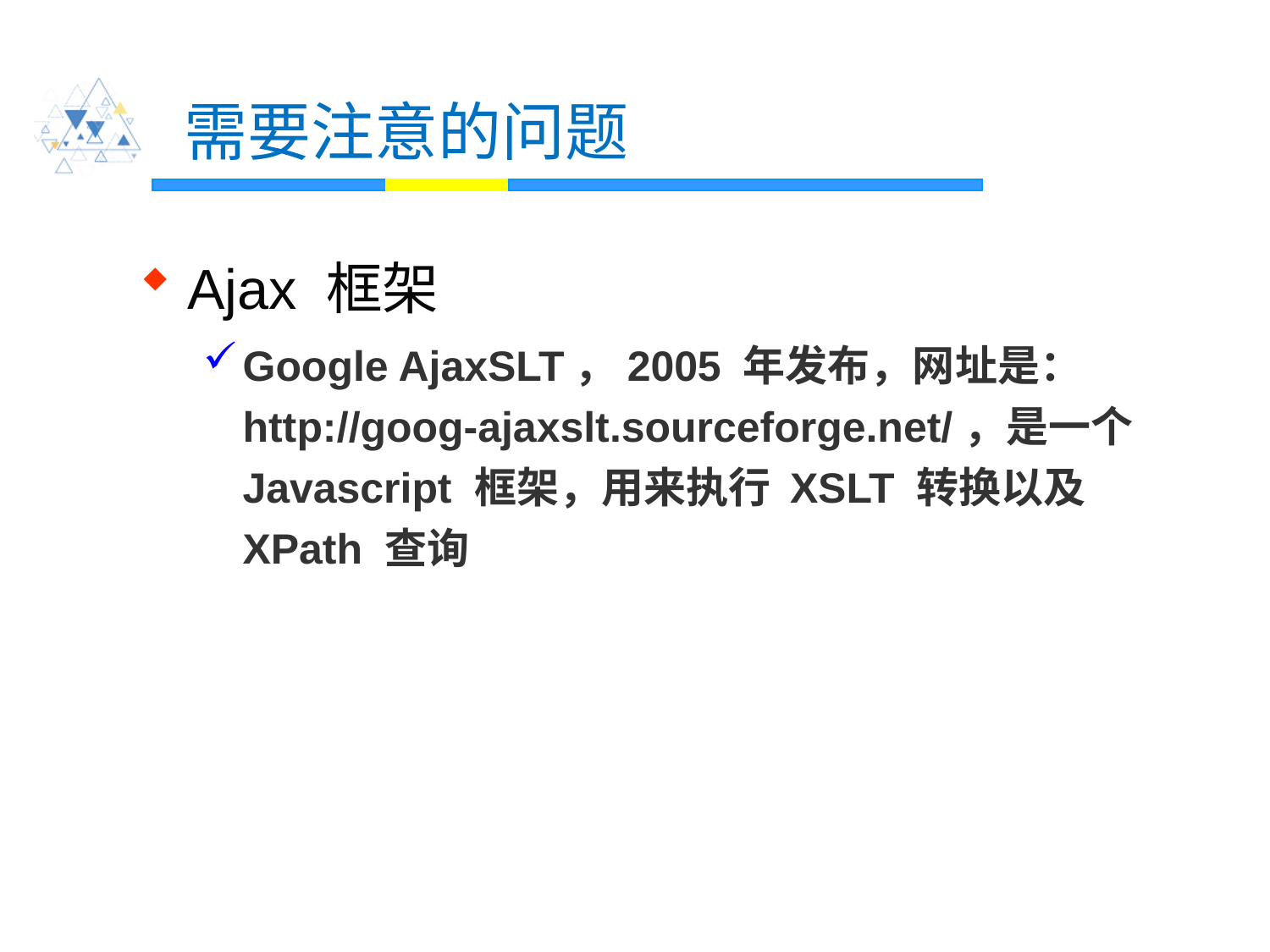

# 需要注意的问题
Ajax 框架
Google AjaxSLT，2005 年发布，网址是：http://goog-ajaxslt.sourceforge.net/，是一个 Javascript 框架，用来执行 XSLT 转换以及 XPath 查询